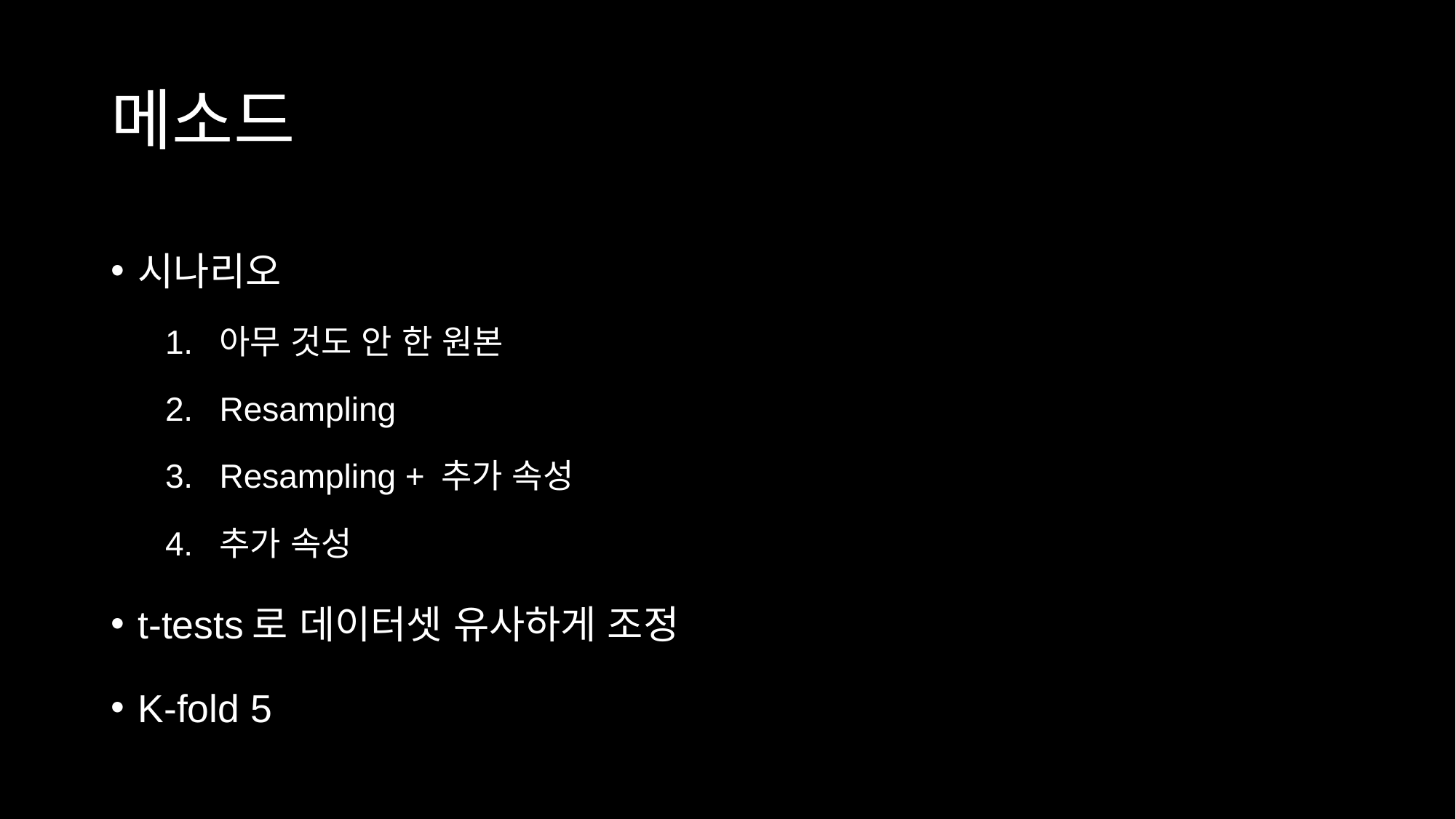

# 메소드
시나리오
아무 것도 안 한 원본
Resampling
Resampling + 추가 속성
추가 속성
t-tests로 데이터셋 유사하게 조정
K-fold 5